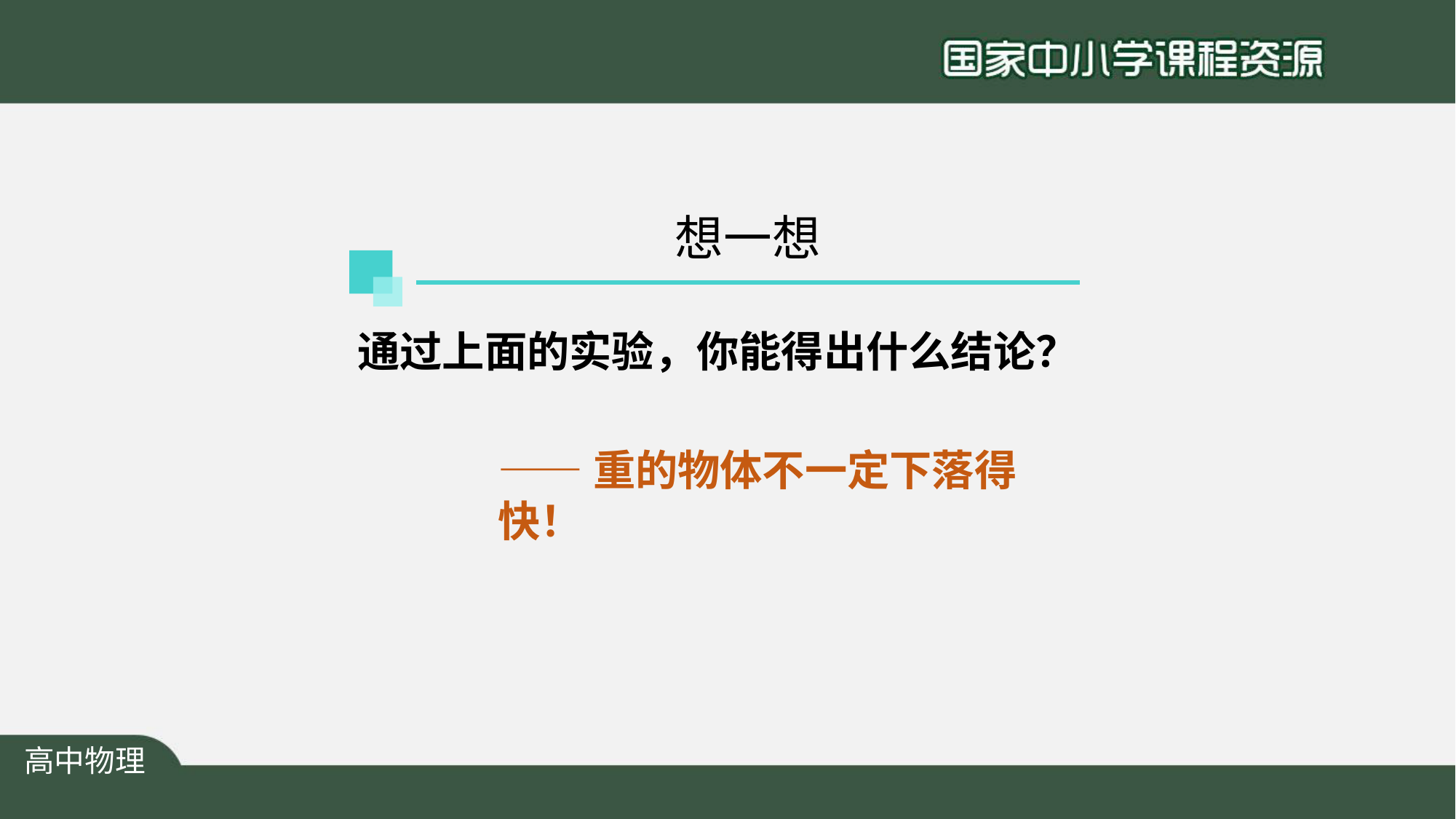

想一想

通过上面的实验，你能得出什么结论？
——重的物体不一定下落得快！
高中物理